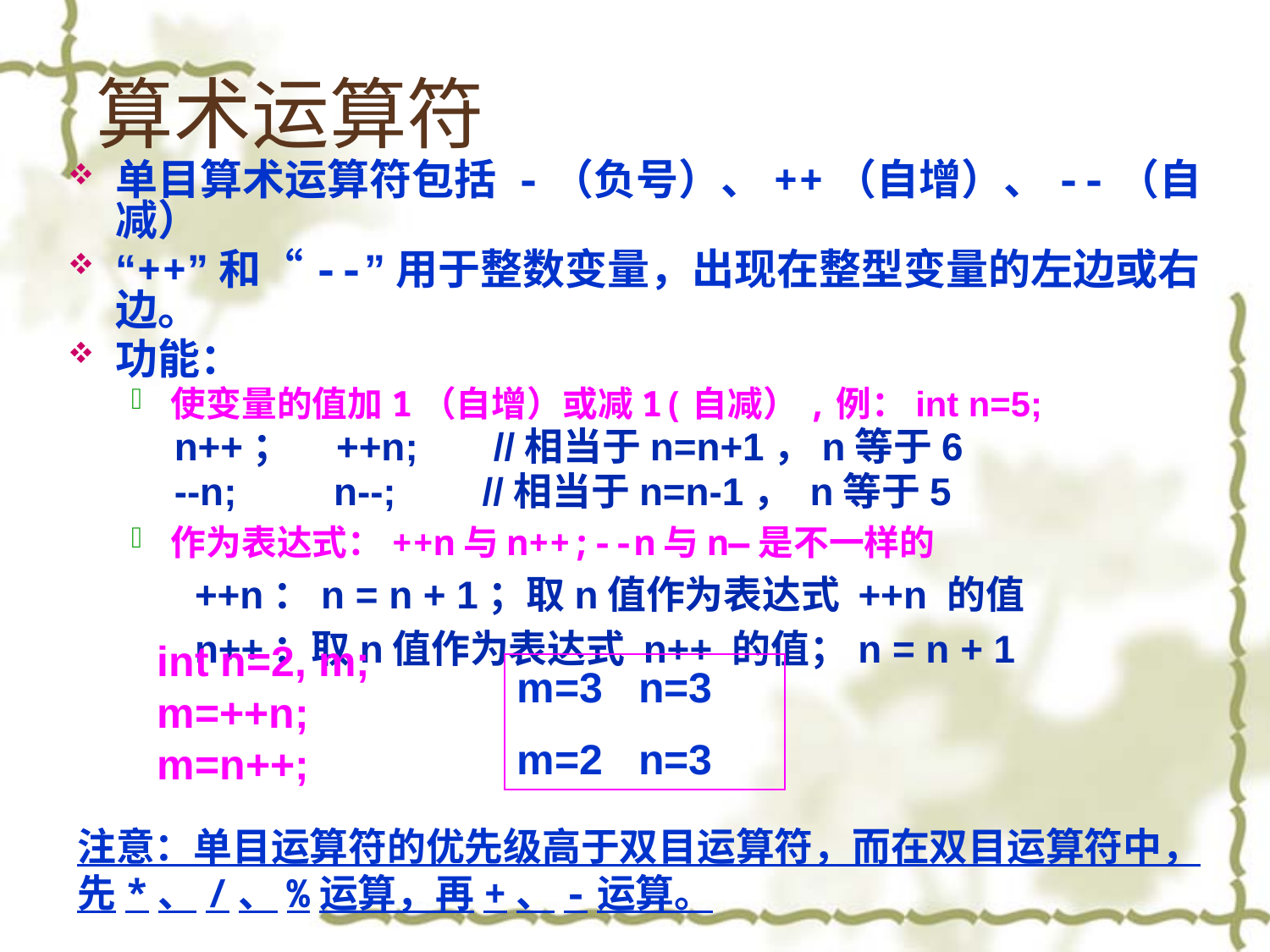

# 算术运算符
单目算术运算符包括 -（负号）、++（自增）、--（自减）
“++”和“--”用于整数变量，出现在整型变量的左边或右边。
功能：
使变量的值加1（自增）或减1(自减）,例：int n=5;
    n++；    ++n;       //相当于n=n+1，n等于6
    --n;         n--;        //相当于n=n-1， n等于5
作为表达式：++n与n++;--n与n—是不一样的
++n：n = n + 1；取n值作为表达式 ++n 的值
n++：取n值作为表达式 n++ 的值；n = n + 1

int n=2, m;
m=++n;
m=n++;
m=3   n=3
m=2   n=3
注意：单目运算符的优先级高于双目运算符，而在双目运算符中，先*、/、%运算，再+、-运算。